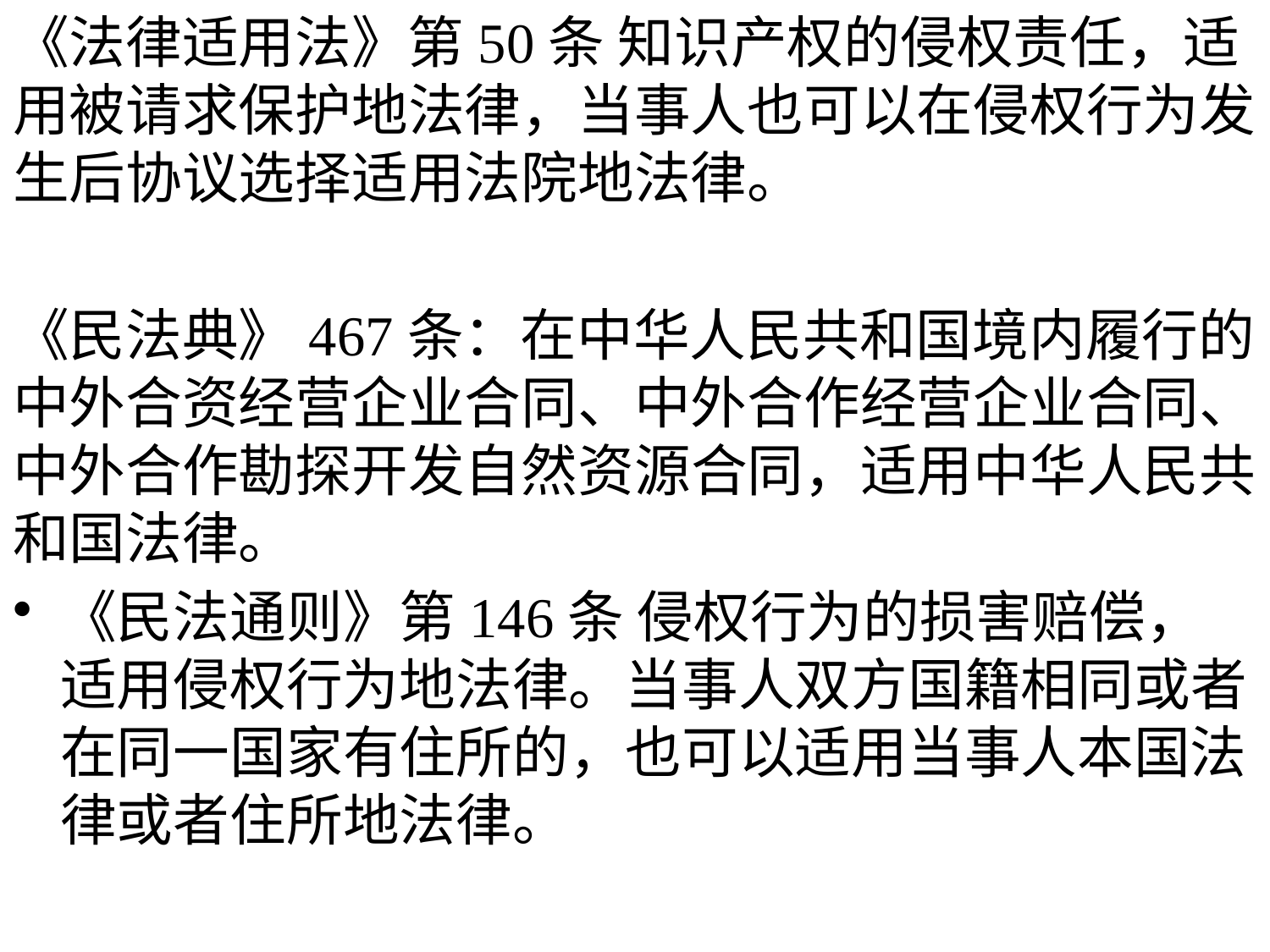

《法律适用法》第50条 知识产权的侵权责任，适用被请求保护地法律，当事人也可以在侵权行为发生后协议选择适用法院地法律。

《民法典》467条：在中华人民共和国境内履行的中外合资经营企业合同、中外合作经营企业合同、中外合作勘探开发自然资源合同，适用中华人民共和国法律。
《民法通则》第146条 侵权行为的损害赔偿，适用侵权行为地法律。当事人双方国籍相同或者在同一国家有住所的，也可以适用当事人本国法律或者住所地法律。